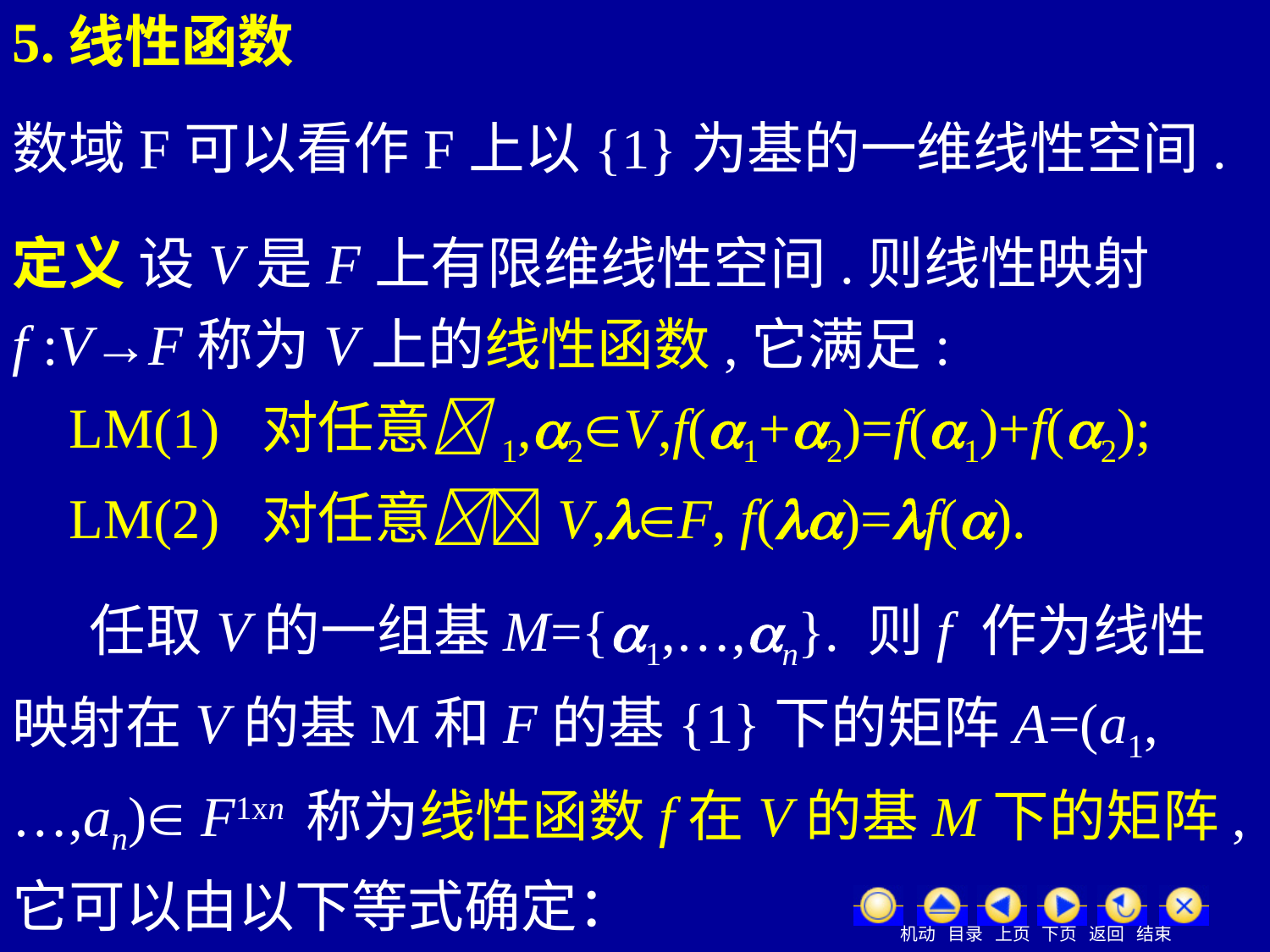

5.线性函数
数域F可以看作F上以{1}为基的一维线性空间.
定义 设V是F上有限维线性空间.则线性映射f :V→F称为V上的线性函数,它满足:
    LM(1)  对任意α1,α2∈V,f(α1+α2)=f(α1)+f(α2);
    LM(2)  对任意α∈V,λ∈F, f(λα)=λf(α).
     任取V的一组基M={α1,…,αn}. 则f 作为线性映射在V的基M和F的基{1}下的矩阵A=(a1,…,an)∈ F1xn 称为线性函数f在V的基M下的矩阵,它可以由以下等式确定：